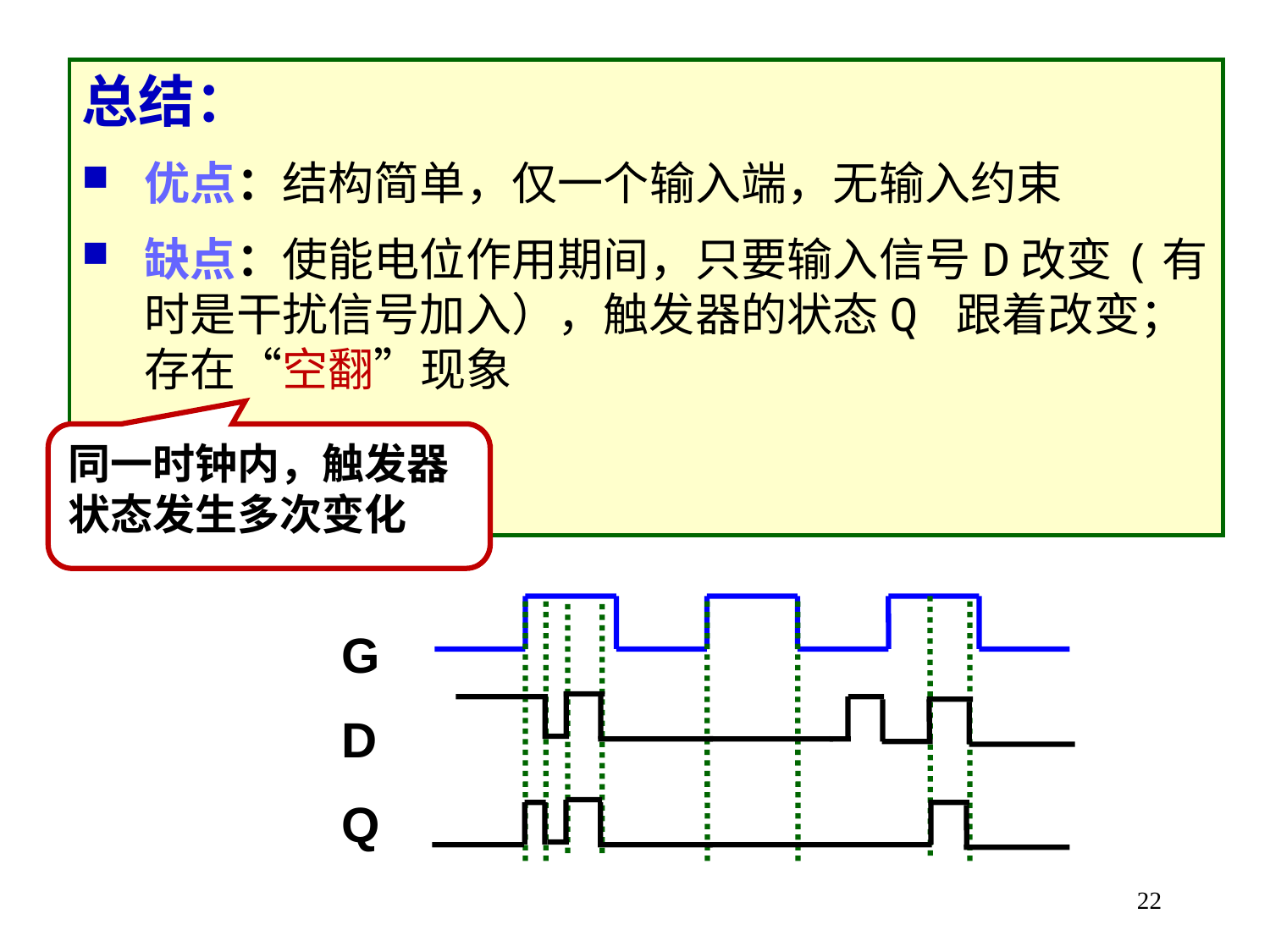

总结：
优点：结构简单，仅一个输入端，无输入约束
缺点：使能电位作用期间，只要输入信号D改变(有时是干扰信号加入），触发器的状态Q 跟着改变；存在“空翻”现象
同一时钟内，触发器状态发生多次变化

G

D
Q

22